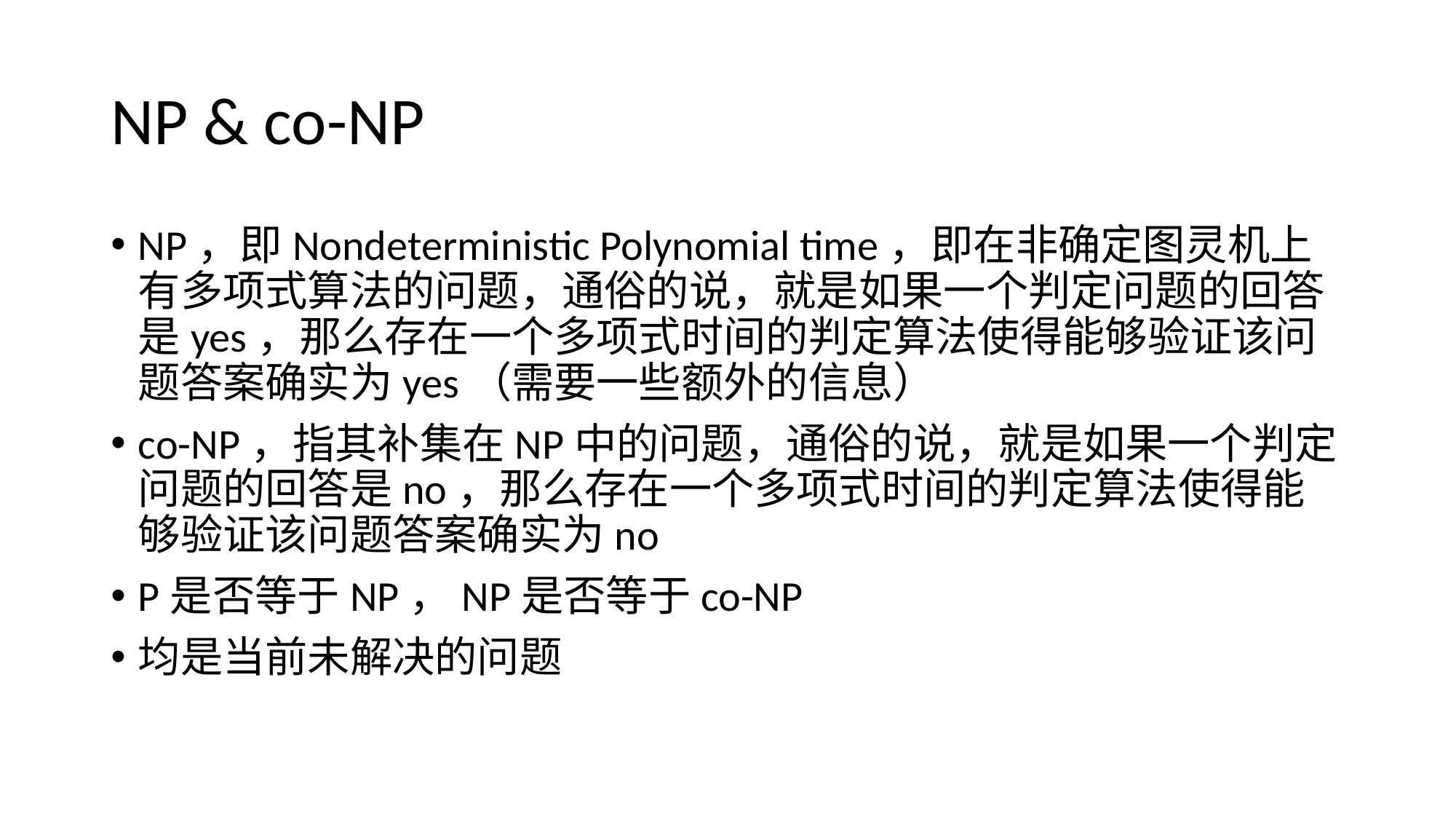

# NP & co-NP
NP，即Nondeterministic Polynomial time，即在非确定图灵机上有多项式算法的问题，通俗的说，就是如果一个判定问题的回答是yes，那么存在一个多项式时间的判定算法使得能够验证该问题答案确实为yes（需要一些额外的信息）
co-NP，指其补集在NP中的问题，通俗的说，就是如果一个判定问题的回答是no，那么存在一个多项式时间的判定算法使得能够验证该问题答案确实为no
P是否等于NP，NP是否等于co-NP
均是当前未解决的问题